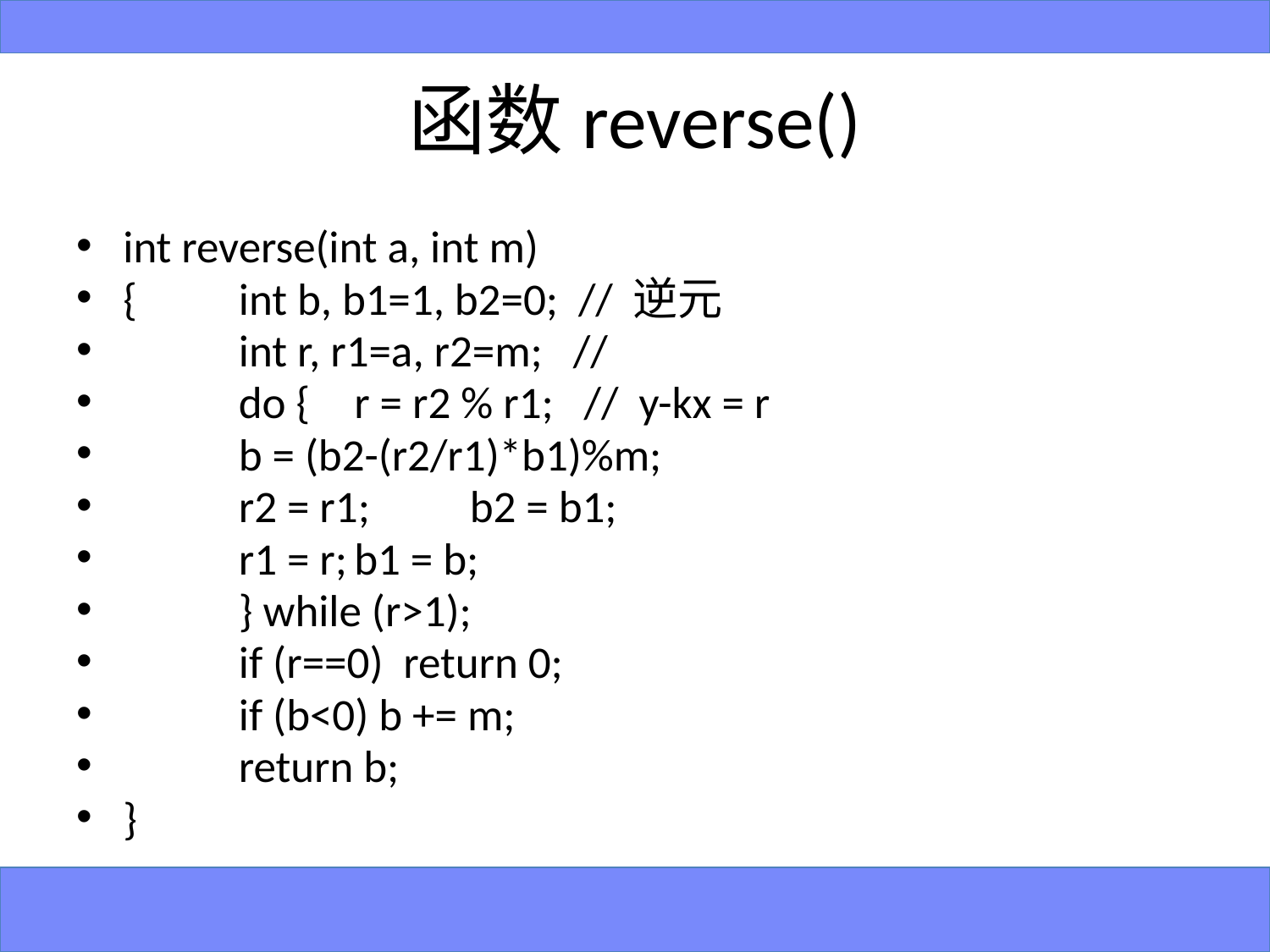

# 函数reverse()
int reverse(int a, int m)
{	int b, b1=1, b2=0;  // 逆元
	int r, r1=a, r2=m;   //
	do {	r = r2 % r1;   //  y-kx = r
		b = (b2-(r2/r1)*b1)%m;
		r2 = r1;	b2 = b1;
		r1 = r;	b1 = b;
	} while (r>1);
	if (r==0)  return 0;
	if (b<0) b += m;
	return b;
}